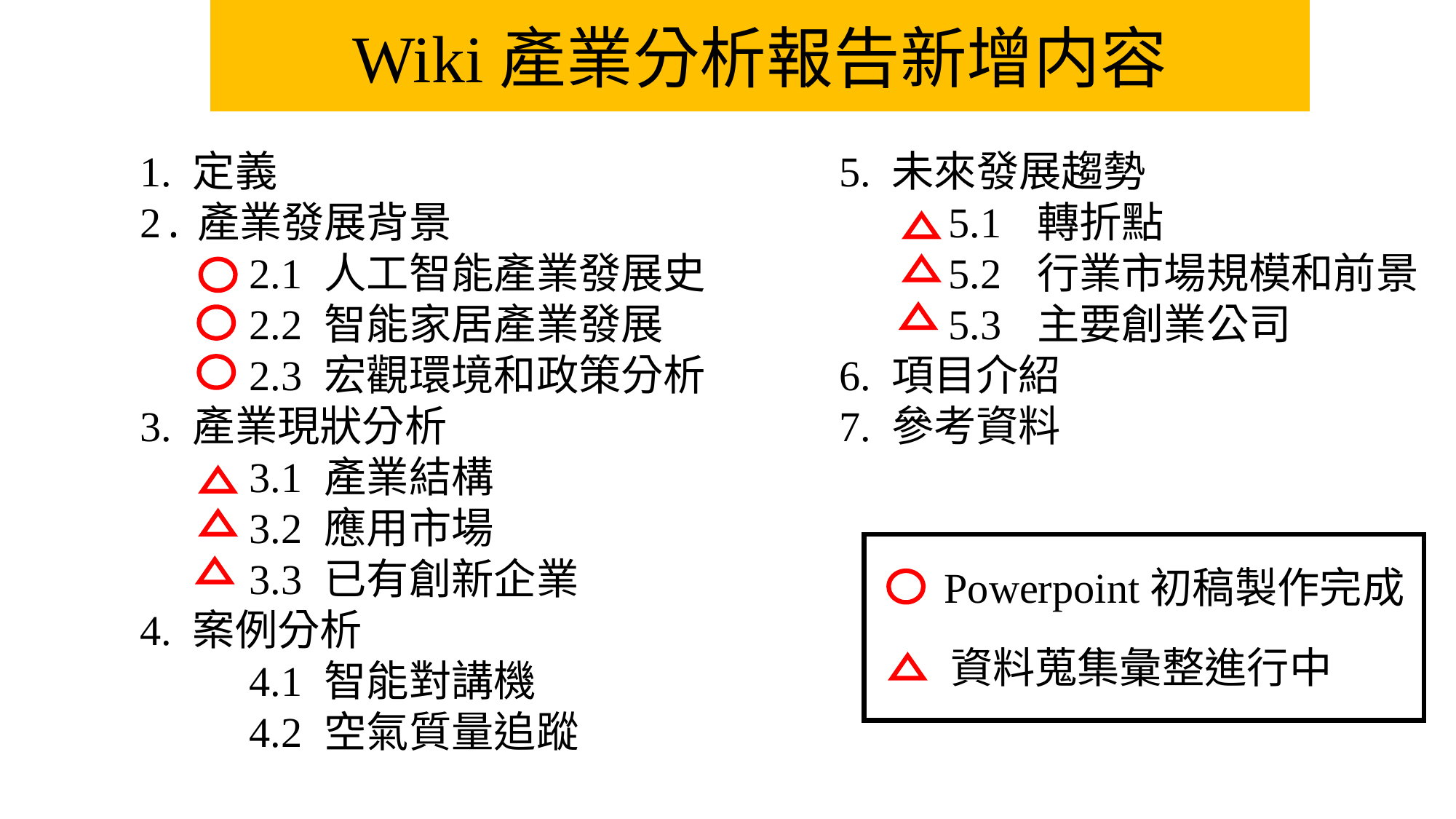

Wiki產業分析報告新增内容
1. 定義
2.產業發展背景
	2.1 人工智能產業發展史
	2.2 智能家居產業發展
	2.3 宏觀環境和政策分析
3. 產業現狀分析
	3.1 產業結構
	3.2 應用市場
	3.3 已有創新企業
4. 案例分析
	4.1 智能對講機
	4.2 空氣質量追蹤

5. 未來發展趨勢
	5.1 轉折點
	5.2 行業市場規模和前景
	5.3 主要創業公司
6. 項目介紹
7. 參考資料

Powerpoint初稿製作完成

資料蒐集彙整進行中